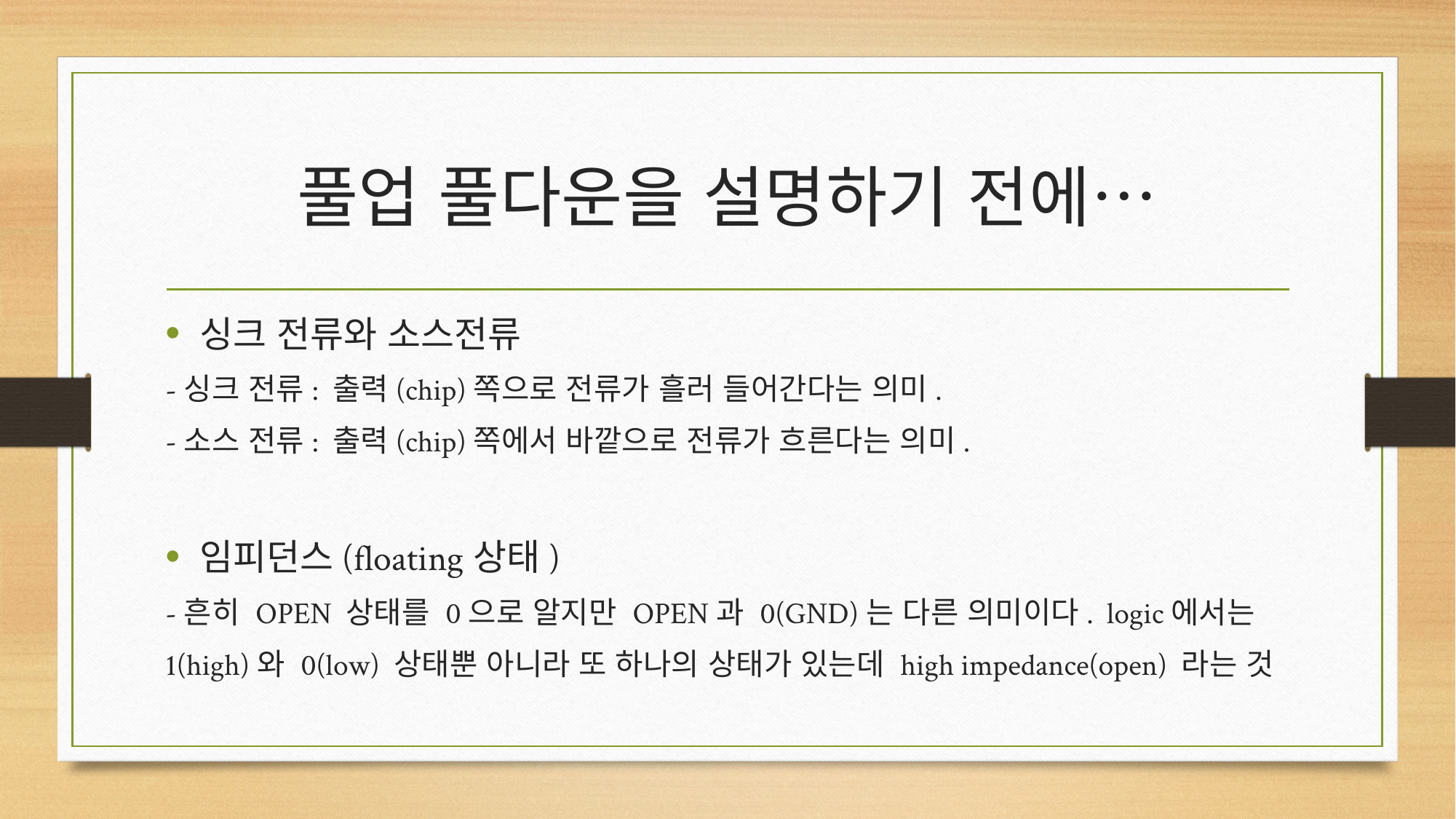

# 풀업 풀다운을 설명하기 전에…
싱크 전류와 소스전류
-싱크 전류: 출력(chip)쪽으로 전류가 흘러 들어간다는 의미.
-소스 전류: 출력(chip)쪽에서 바깥으로 전류가 흐른다는 의미.

임피던스(floating상태)
-흔히 OPEN 상태를 0으로 알지만 OPEN과 0(GND)는 다른 의미이다.  logic에서는
1(high)와 0(low) 상태뿐 아니라 또 하나의 상태가 있는데 high impedance(open) 라는 것